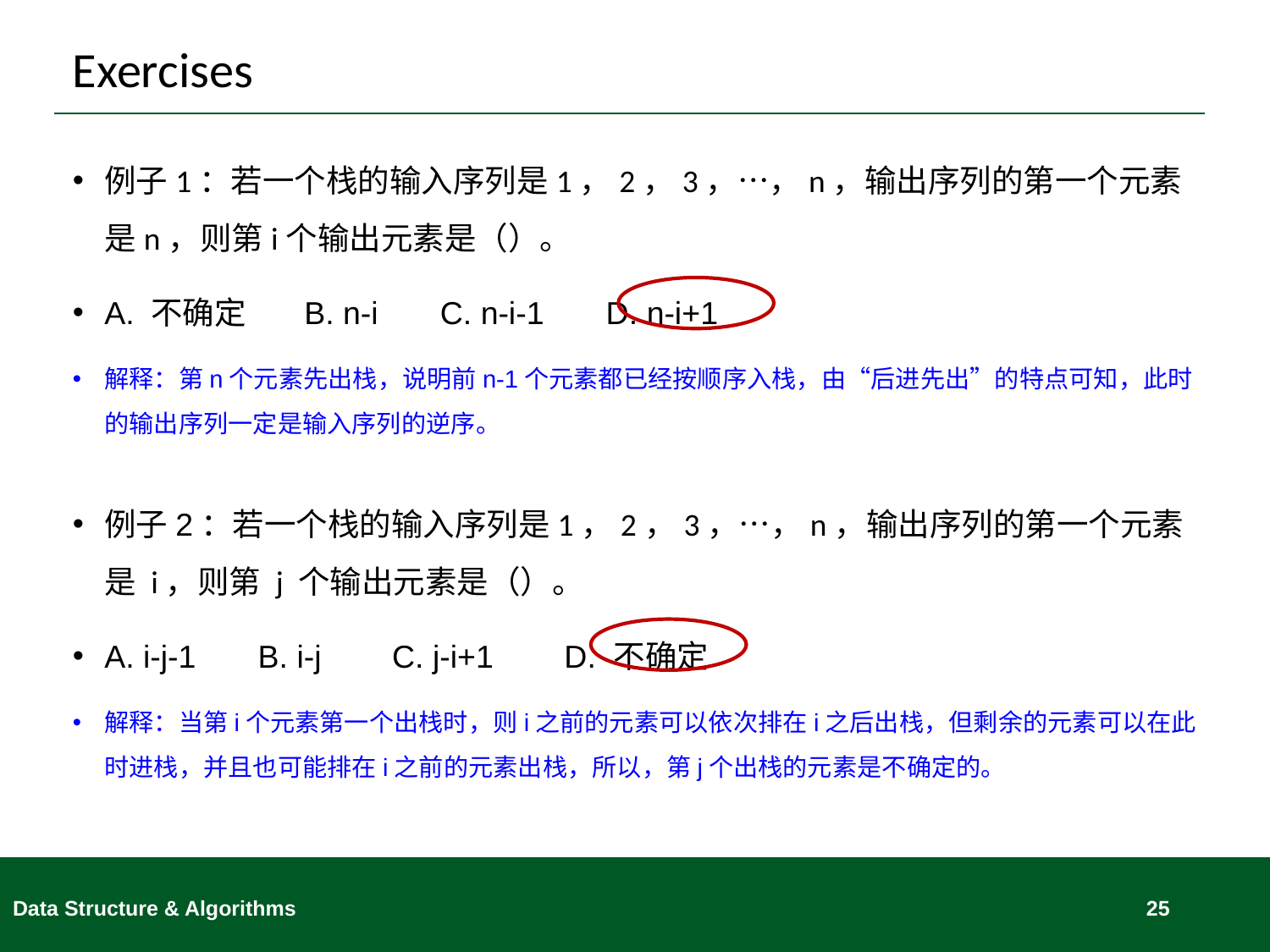

# Exercises
例子1：若一个栈的输入序列是1，2，3，…，n，输出序列的第一个元素是n，则第i个输出元素是（）。
A. 不确定       B. n-i       C. n-i-1       D. n-i+1
解释：第n个元素先出栈，说明前n-1个元素都已经按顺序入栈，由“后进先出”的特点可知，此时的输出序列一定是输入序列的逆序。

例子2：若一个栈的输入序列是1，2，3，…，n，输出序列的第一个元素是 i，则第 j 个输出元素是（）。
A. i-j-1       B. i-j        C. j-i+1        D. 不确定
解释：当第i个元素第一个出栈时，则i之前的元素可以依次排在i之后出栈，但剩余的元素可以在此时进栈，并且也可能排在i之前的元素出栈，所以，第j个出栈的元素是不确定的。

Data Structure & Algorithms
25